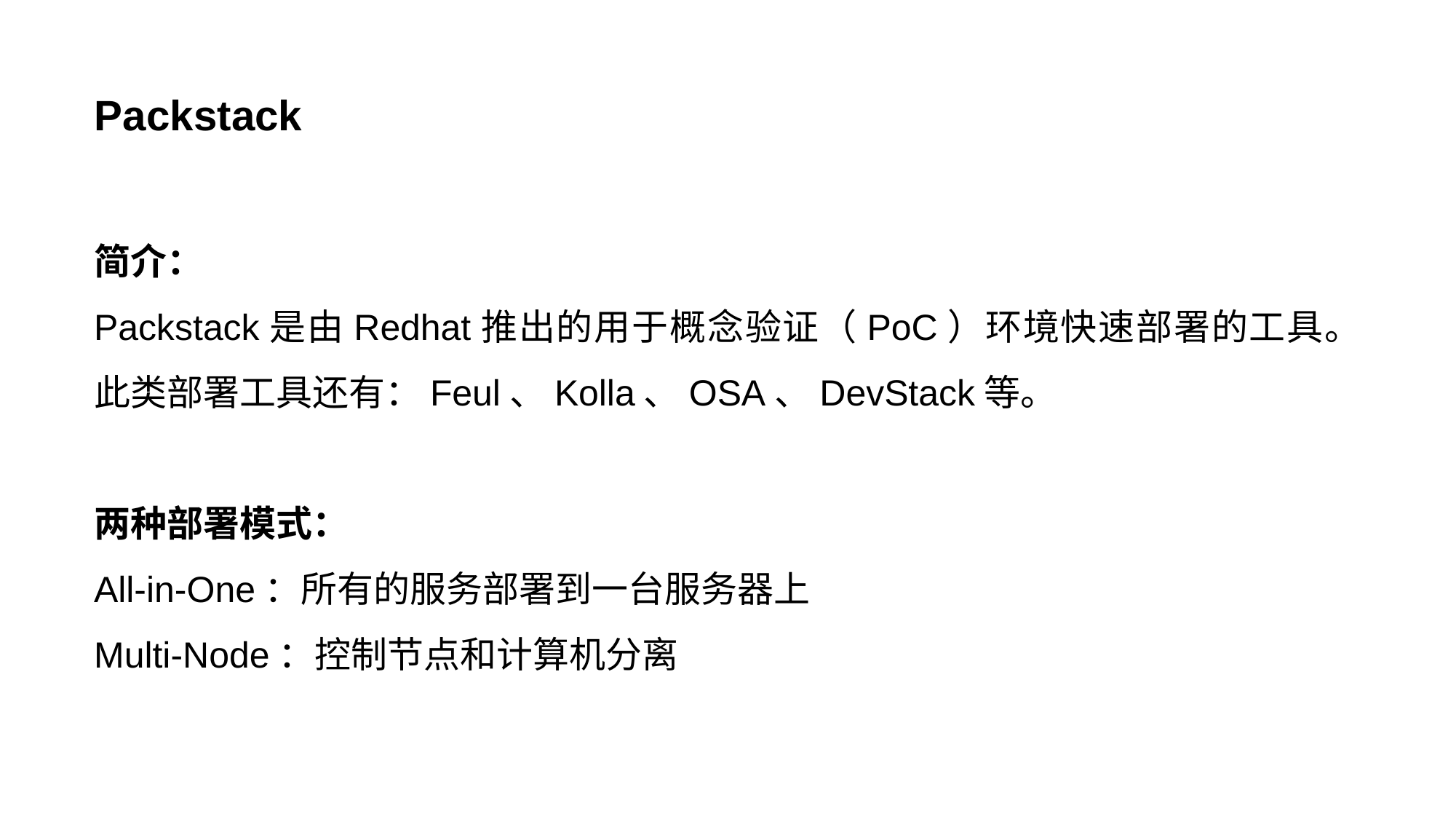

Packstack
简介：
Packstack是由Redhat推出的用于概念验证（PoC）环境快速部署的工具。此类部署工具还有：Feul、Kolla、OSA、DevStack等。

两种部署模式：
All-in-One：所有的服务部署到一台服务器上
Multi-Node：控制节点和计算机分离